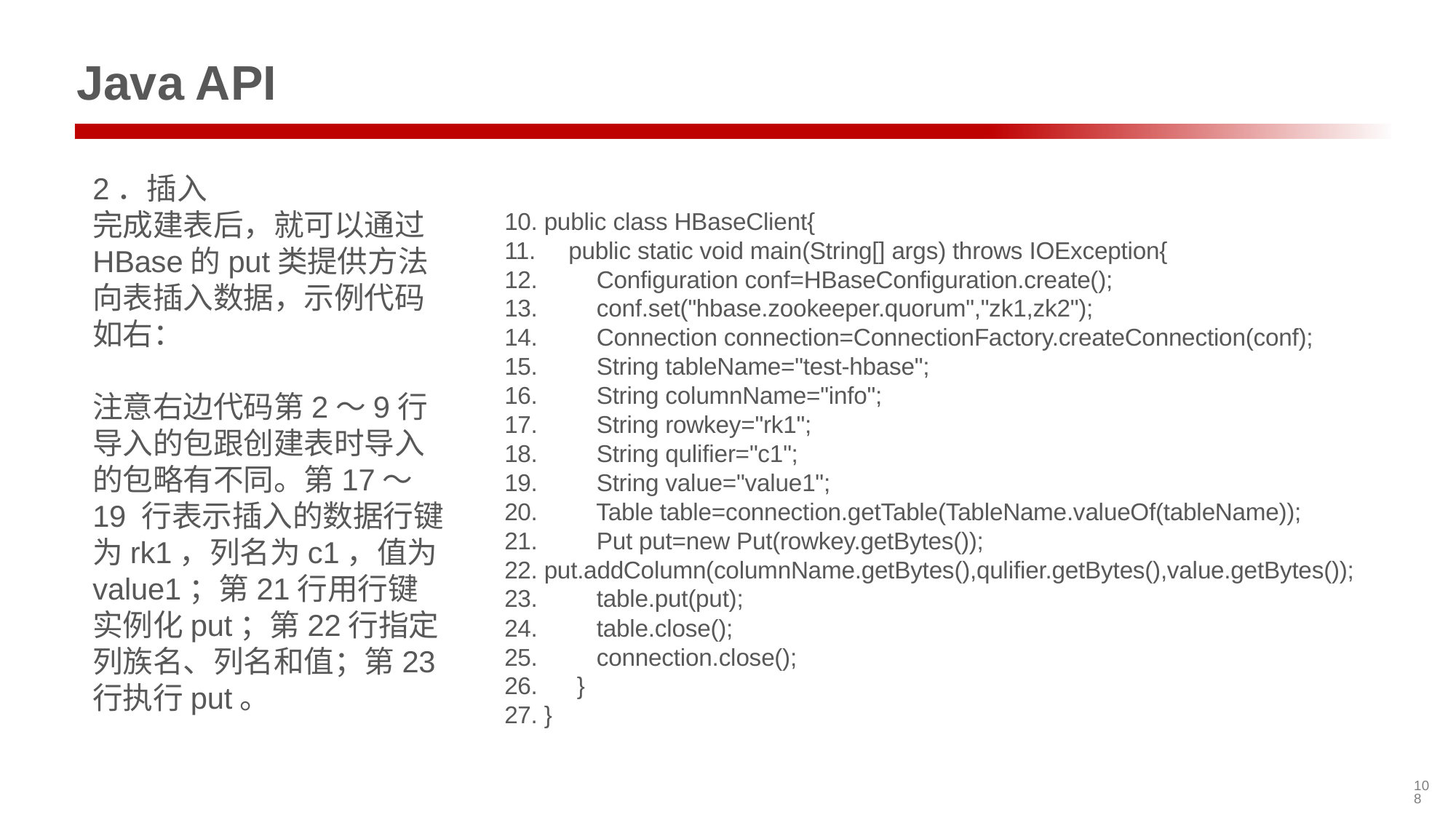

# Java API

2．插入
完成建表后，就可以通过HBase的put类提供方法向表插入数据，示例代码如右：

注意右边代码第2～9行导入的包跟创建表时导入的包略有不同。第17～19 行表示插入的数据行键为rk1，列名为c1，值为value1；第21行用行键实例化put；第22行指定列族名、列名和值；第23行执行put。
10. public class HBaseClient{
11.     public static void main(String[] args) throws IOException{
12.         Configuration conf=HBaseConfiguration.create();
13.         conf.set("hbase.zookeeper.quorum","zk1,zk2");
14.         Connection connection=ConnectionFactory.createConnection(conf);
15.         String tableName="test-hbase";
16.         String columnName="info";
17.         String rowkey="rk1";
18.         String qulifier="c1";
19.         String value="value1";
20.         Table table=connection.getTable(TableName.valueOf(tableName));
21.         Put put=new Put(rowkey.getBytes());
22. put.addColumn(columnName.getBytes(),qulifier.getBytes(),value.getBytes());
23.         table.put(put);
24.         table.close();
25.         connection.close();
26.      }
27. }
108